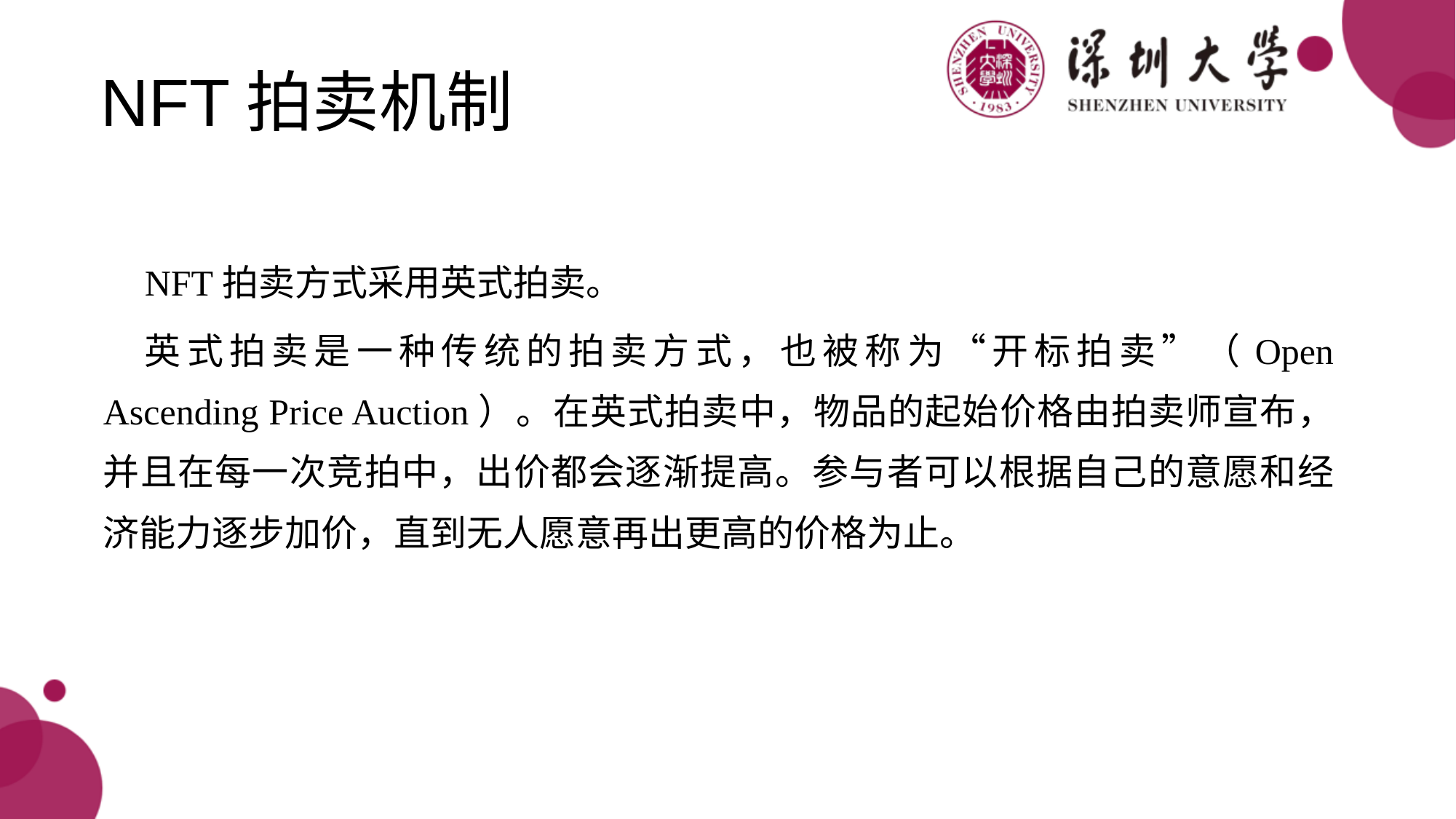

# NFT拍卖机制
NFT拍卖方式采用英式拍卖。
英式拍卖是一种传统的拍卖方式，也被称为“开标拍卖”（Open Ascending Price Auction）。在英式拍卖中，物品的起始价格由拍卖师宣布，并且在每一次竞拍中，出价都会逐渐提高。参与者可以根据自己的意愿和经济能力逐步加价，直到无人愿意再出更高的价格为止。